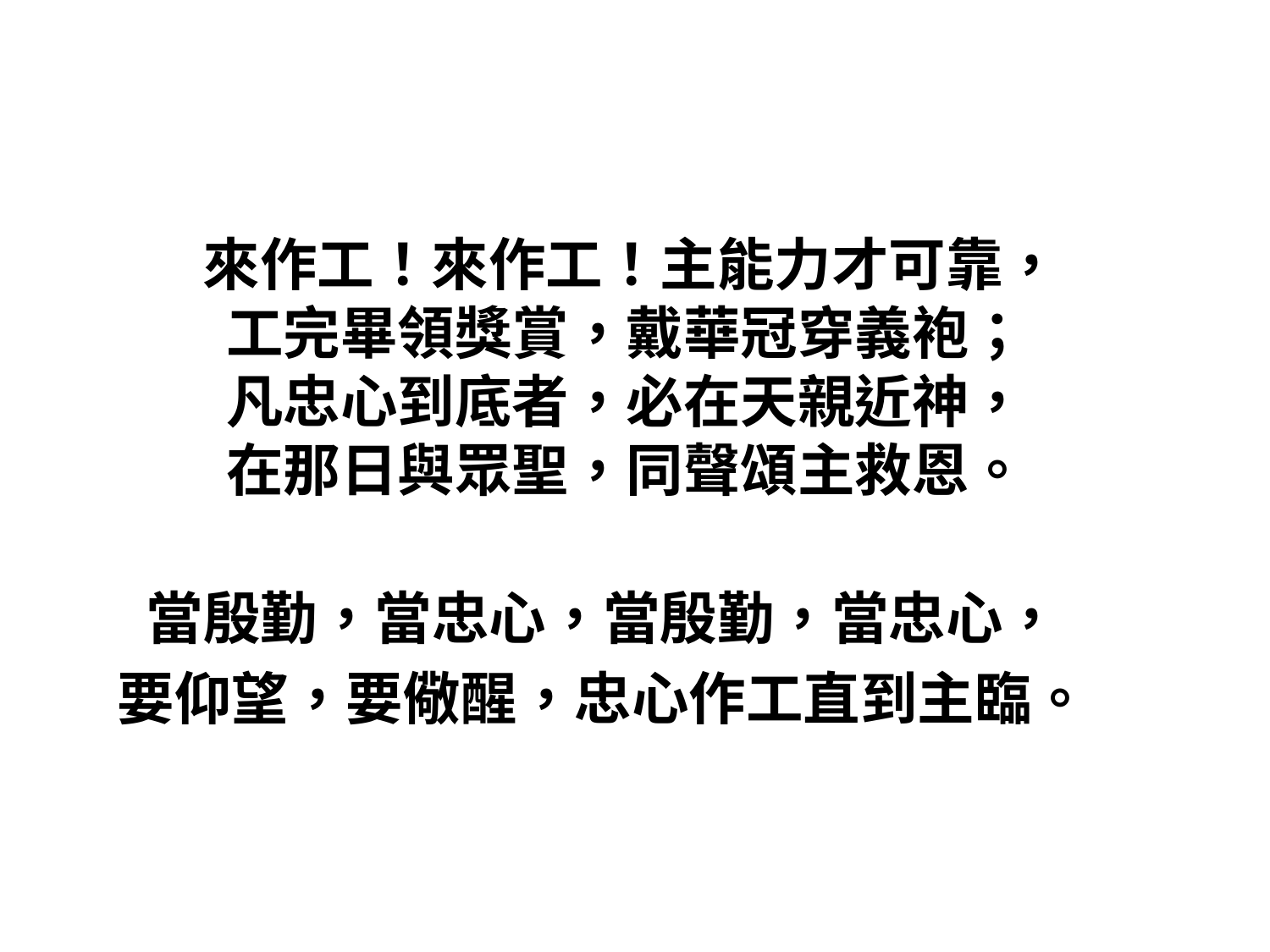

#
    來作工！來作工！主能力才可靠，
工完畢領獎賞，戴華冠穿義袍；
凡忠心到底者，必在天親近神，
在那日與眾聖，同聲頌主救恩。
當殷勤，當忠心，當殷勤，當忠心，
要仰望，要儆醒，忠心作工直到主臨。